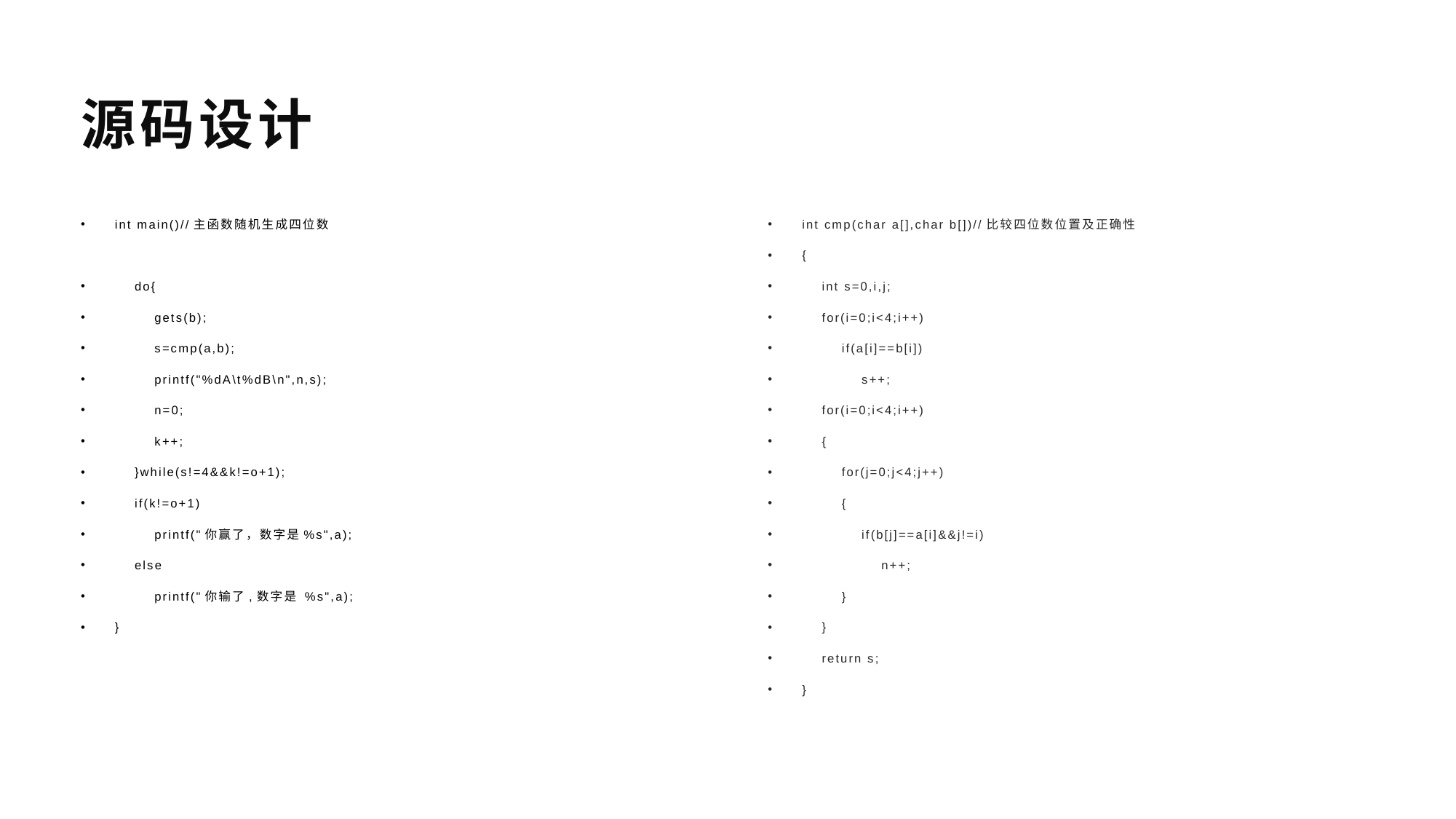

源码设计
int cmp(char a[],char b[])//比较四位数位置及正确性
{
    int s=0,i,j;
    for(i=0;i<4;i++)
        if(a[i]==b[i])
            s++;
    for(i=0;i<4;i++)
    {
        for(j=0;j<4;j++)
        {
            if(b[j]==a[i]&&j!=i)
                n++;
        }
    }
    return s;
}
int main()//主函数随机生成四位数

    do{
        gets(b);
        s=cmp(a,b);
        printf("%dA\t%dB\n",n,s);
        n=0;
        k++;
    }while(s!=4&&k!=o+1);
    if(k!=o+1)
        printf("你赢了，数字是%s",a);
    else
        printf("你输了,数字是 %s",a);
}